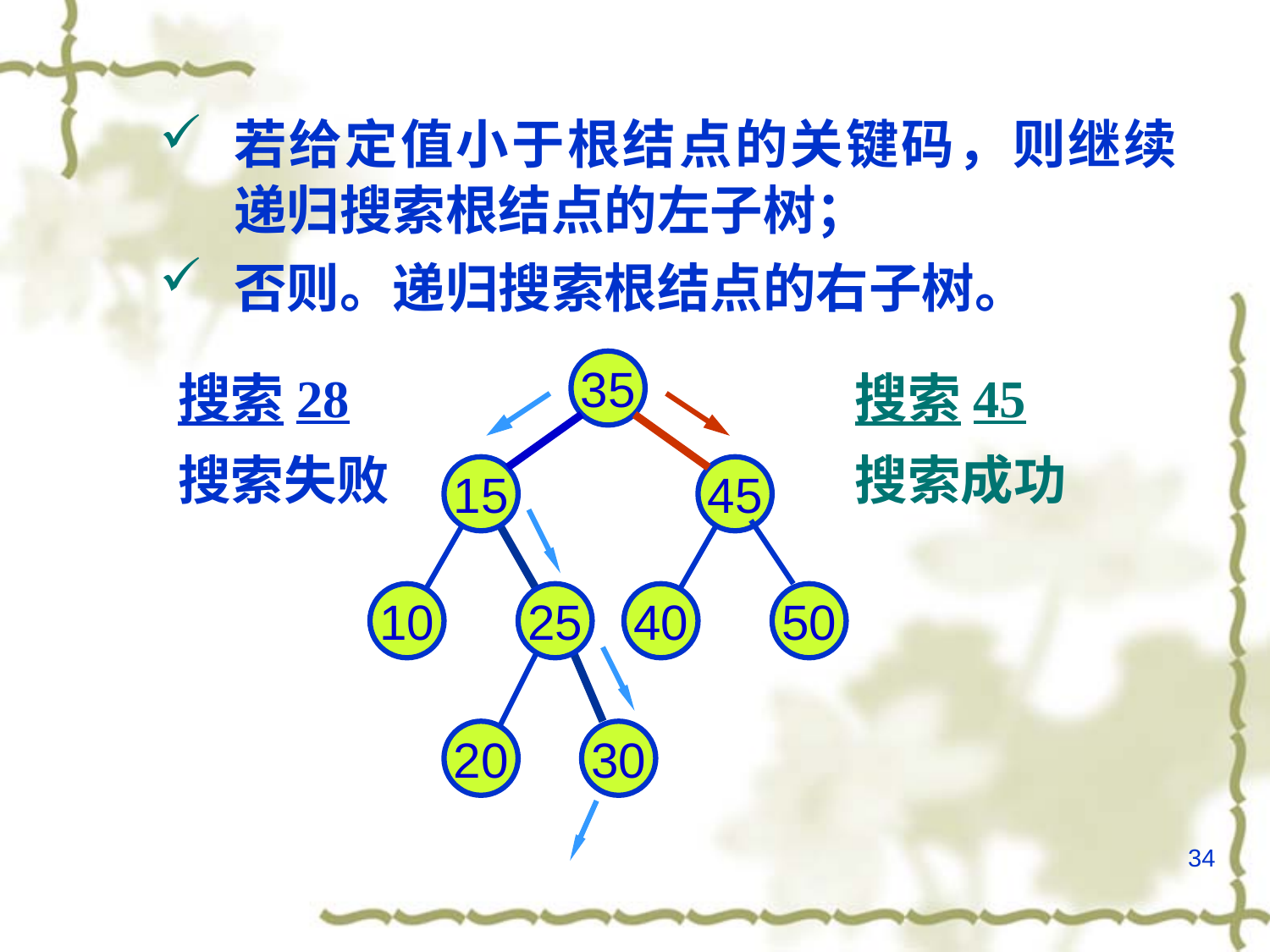

若给定值小于根结点的关键码，则继续递归搜索根结点的左子树；
否则。递归搜索根结点的右子树。
35

15
45

10
25
40
50

20
30

搜索28
搜索失败
搜索45
搜索成功
34